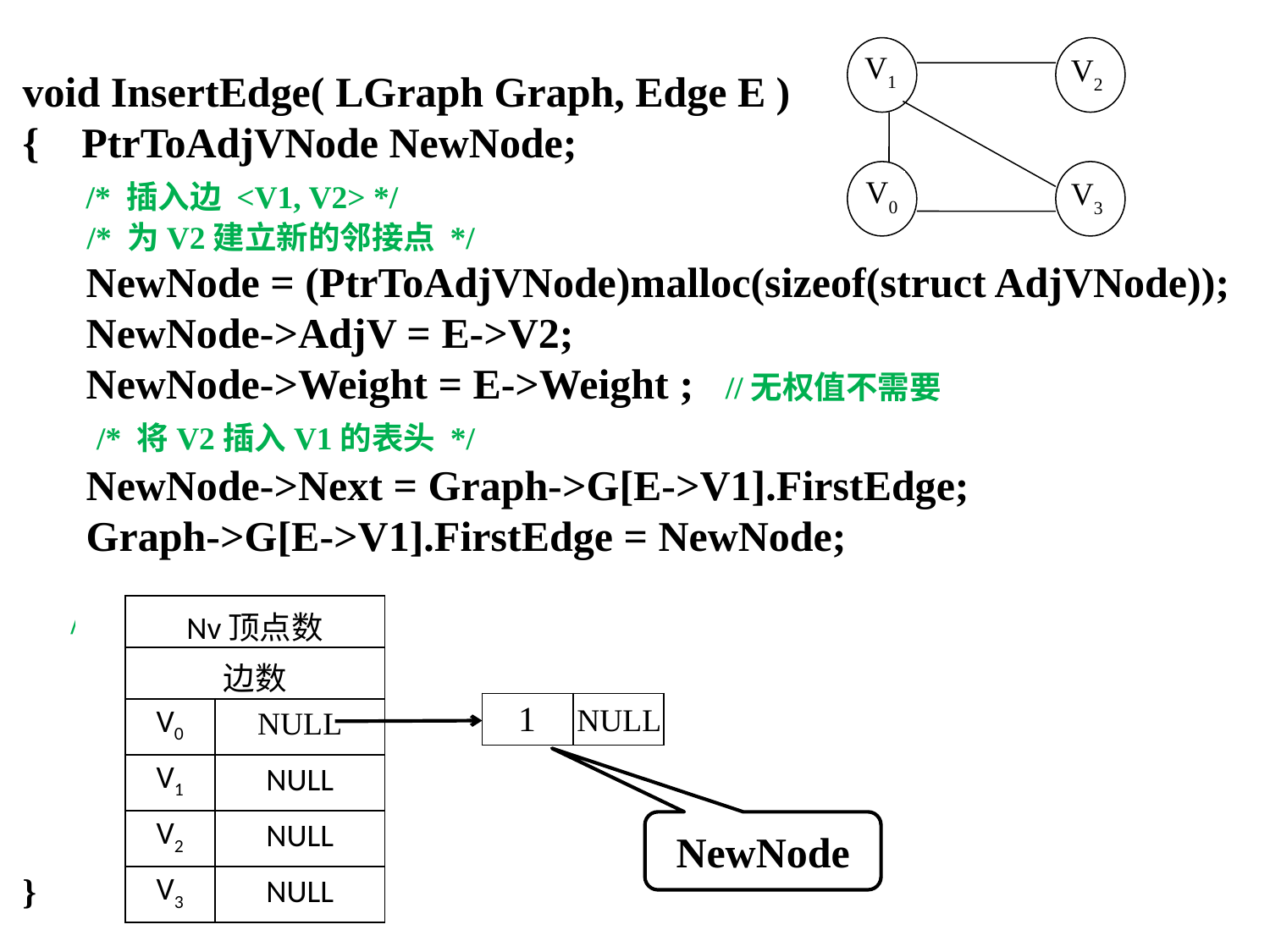

3
V3
V0

V2
V1

void InsertEdge( LGraph Graph, Edge E )
{    PtrToAdjVNode NewNode;
      /* 插入边 <V1, V2> */
        /* 为V2建立新的邻接点 */
      NewNode = (PtrToAdjVNode)malloc(sizeof(struct AdjVNode));
      NewNode->AdjV = E->V2;
      NewNode->Weight = E->Weight ;   //无权值不需要
       /* 将V2插入V1的表头 */
      NewNode->Next = Graph->G[E->V1].FirstEdge;
      Graph->G[E->V1].FirstEdge = NewNode;
      /* 若是无向图，还要插入边 <V2, V1> */
      /* 为V1建立新的邻接点 */
       NewNode = (PtrToAdjVNode)malloc(sizeof(struct AdjVNode));
       NewNode->AdjV = E->V1;
       NewNode->Weight = E->Weight;
       /* 将V1插入V2的表头 */
       NewNode->Next = Graph->G[E->V2].FirstEdge;
       Graph->G[E->V2].FirstEdge = NewNode;
}

| Nv顶点数 |  |
| --- | --- |
| 边数 |  |
| V0 |  |
| V1 | NULL |
| V2 | NULL |
| V3 | NULL |
1
|  |  |
| --- | --- |
NULL
NULL
NewNode